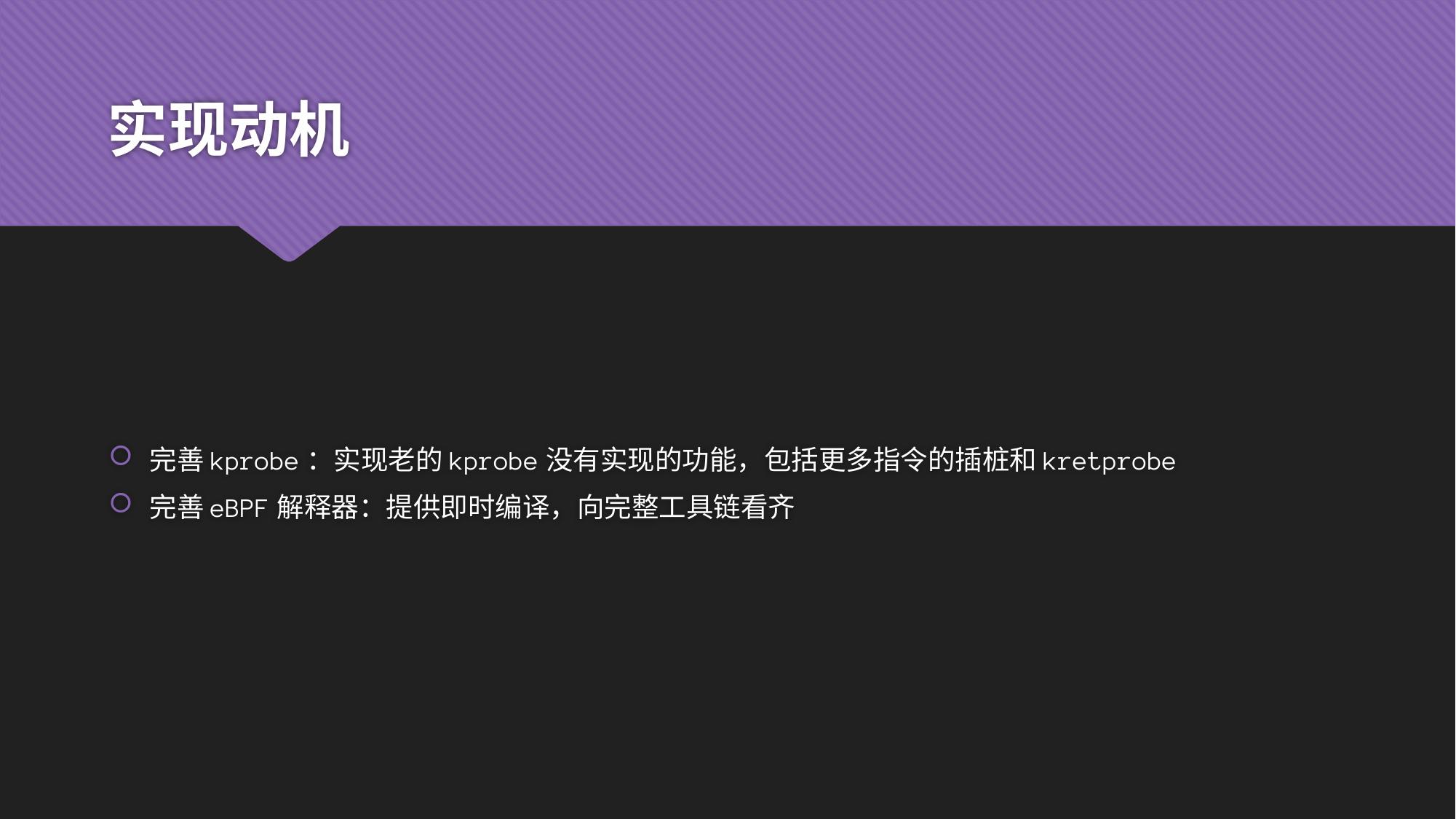

# 实现动机
完善kprobe：实现老的kprobe没有实现的功能，包括更多指令的插桩和kretprobe
完善eBPF解释器：提供即时编译，向完整工具链看齐